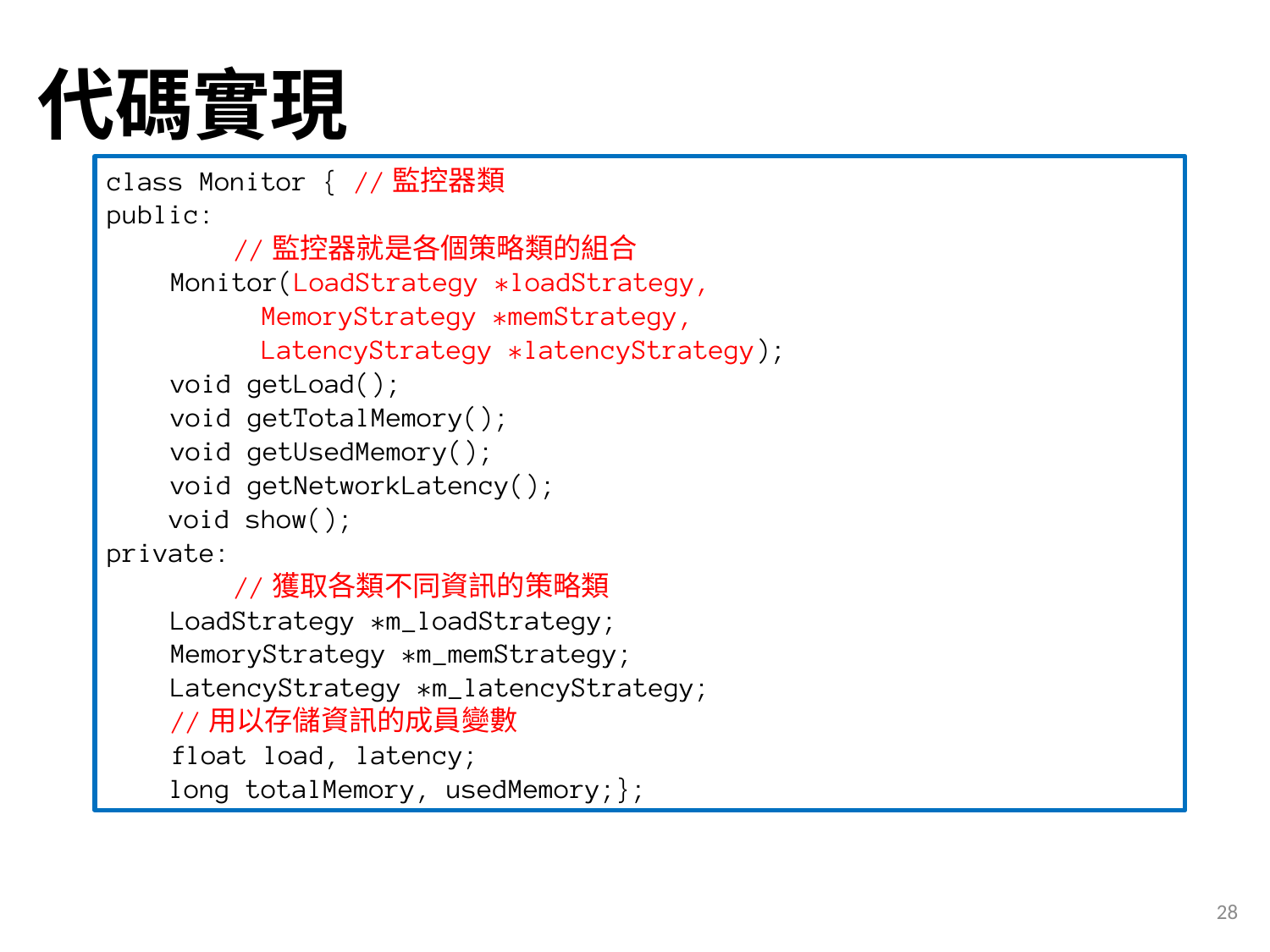

# 代碼實現
class Monitor { //監控器類
public:
	//監控器就是各個策略類的組合
Monitor(LoadStrategy *loadStrategy,
          MemoryStrategy *memStrategy,
          LatencyStrategy *latencyStrategy);
void getLoad();
void getTotalMemory();
void getUsedMemory();
void getNetworkLatency();
    void show();
private:
	//獲取各類不同資訊的策略類
LoadStrategy *m_loadStrategy;
MemoryStrategy *m_memStrategy;
LatencyStrategy *m_latencyStrategy;
//用以存儲資訊的成員變數
float load, latency;
    long totalMemory, usedMemory;};
28